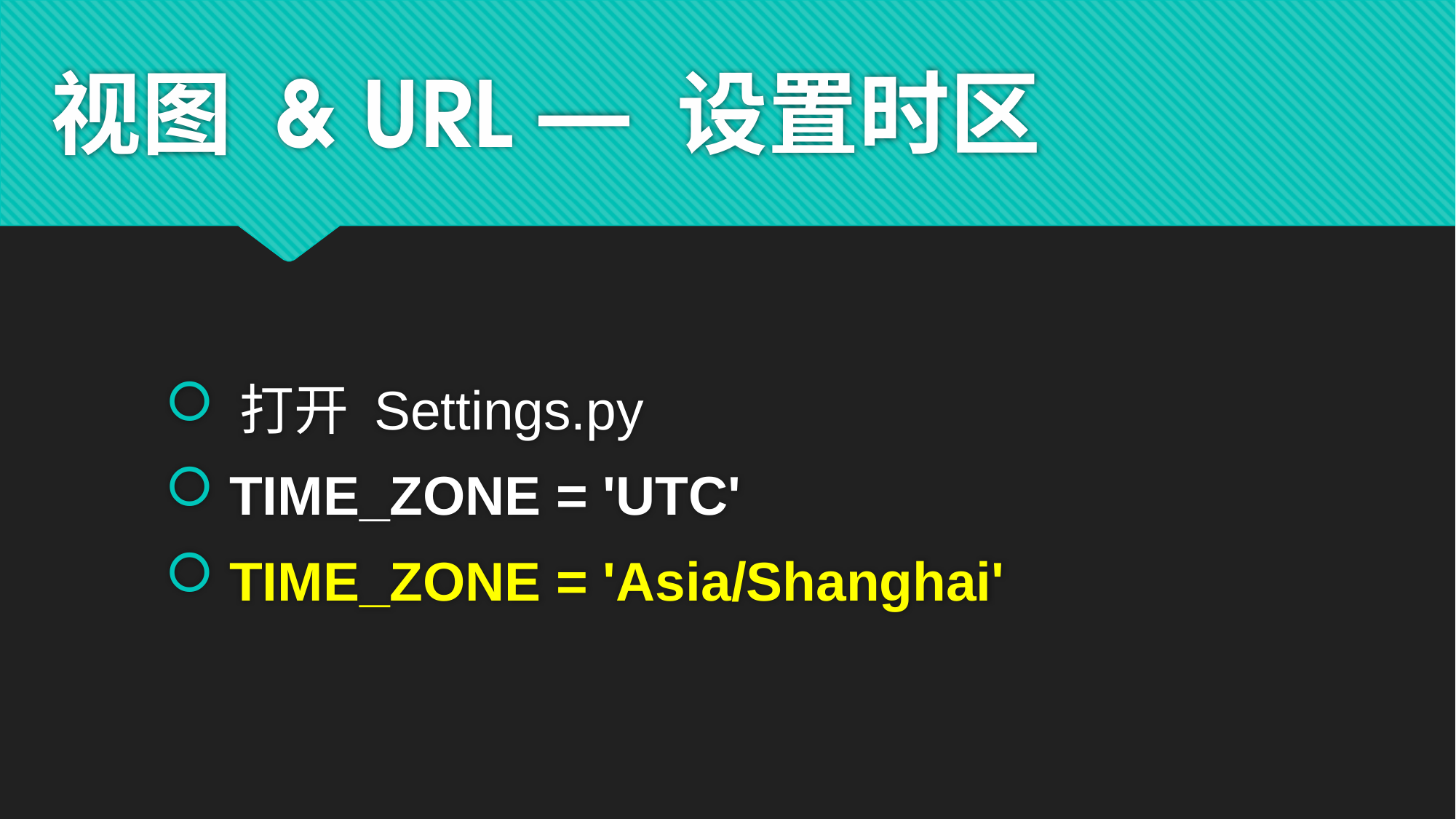

# 视图 & URL — 设置时区
 打开 Settings.py
 TIME_ZONE = 'UTC'
 TIME_ZONE = 'Asia/Shanghai'